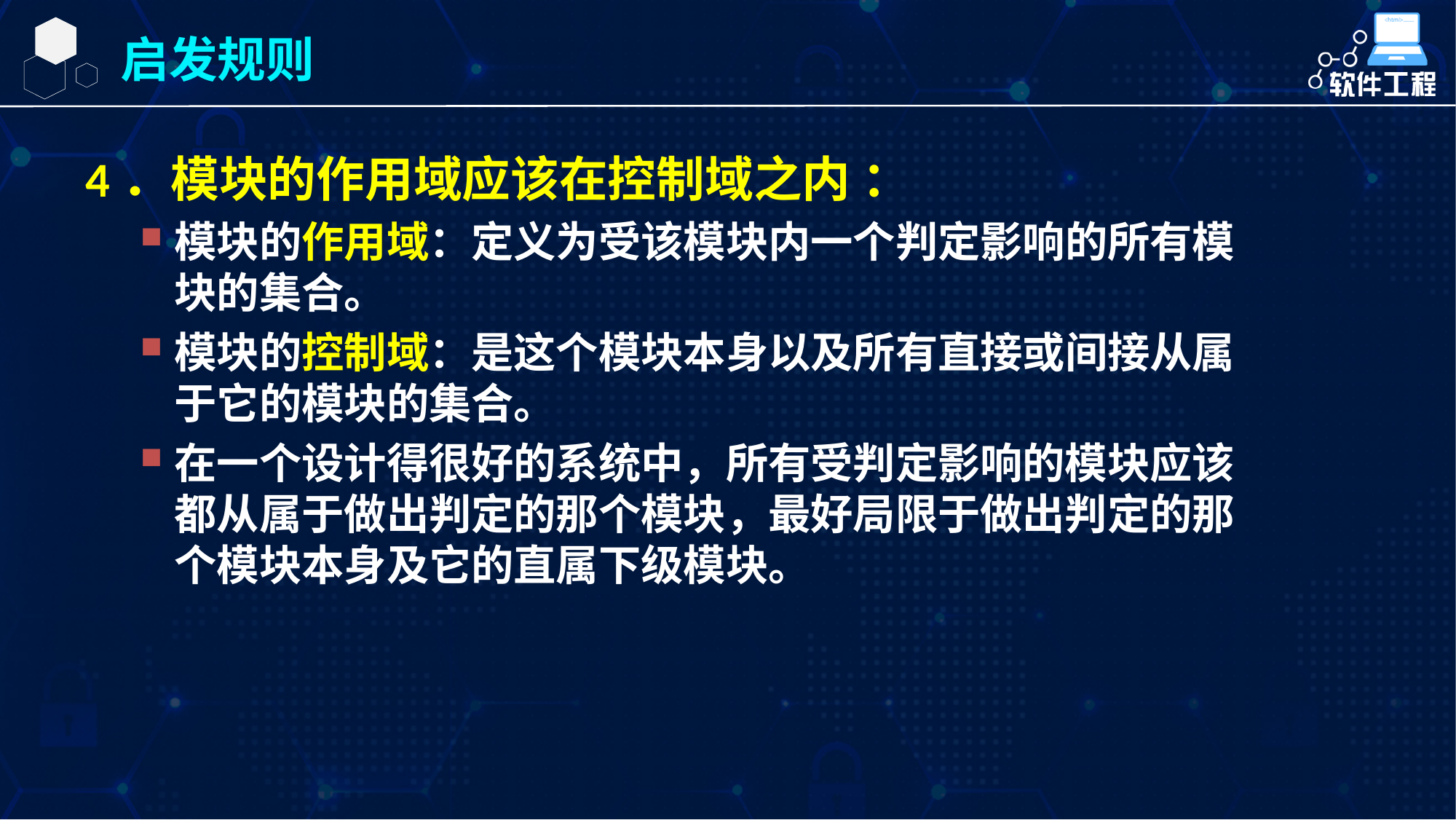

启发规则
4．模块的作用域应该在控制域之内 ：
模块的作用域：定义为受该模块内一个判定影响的所有模块的集合。
模块的控制域：是这个模块本身以及所有直接或间接从属于它的模块的集合。
在一个设计得很好的系统中，所有受判定影响的模块应该都从属于做出判定的那个模块，最好局限于做出判定的那个模块本身及它的直属下级模块。